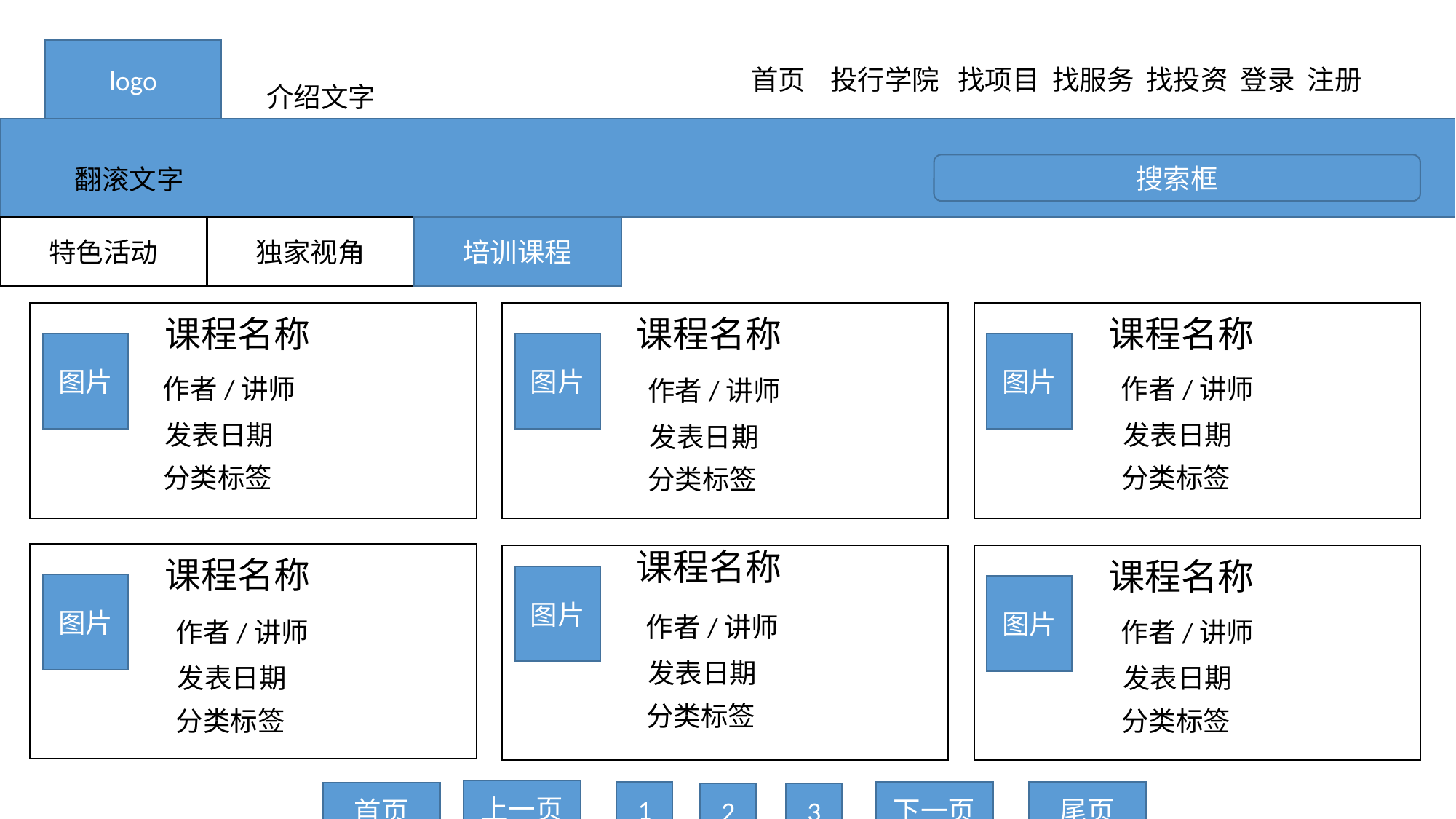

logo
首页    投行学院   找项目  找服务  找投资  登录  注册
介绍文字

搜索框
翻滚文字
特色活动
独家视角
培训课程

课程名称
课程名称
课程名称
图片
图片
图片
作者/讲师
作者/讲师
作者/讲师
发表日期
发表日期
发表日期
分类标签
分类标签
分类标签
课程名称

课程名称
课程名称
图片
图片
图片
作者/讲师
作者/讲师
作者/讲师
发表日期
发表日期
发表日期
分类标签
分类标签
分类标签
上一页
1
下一页
尾页
首页
2
3